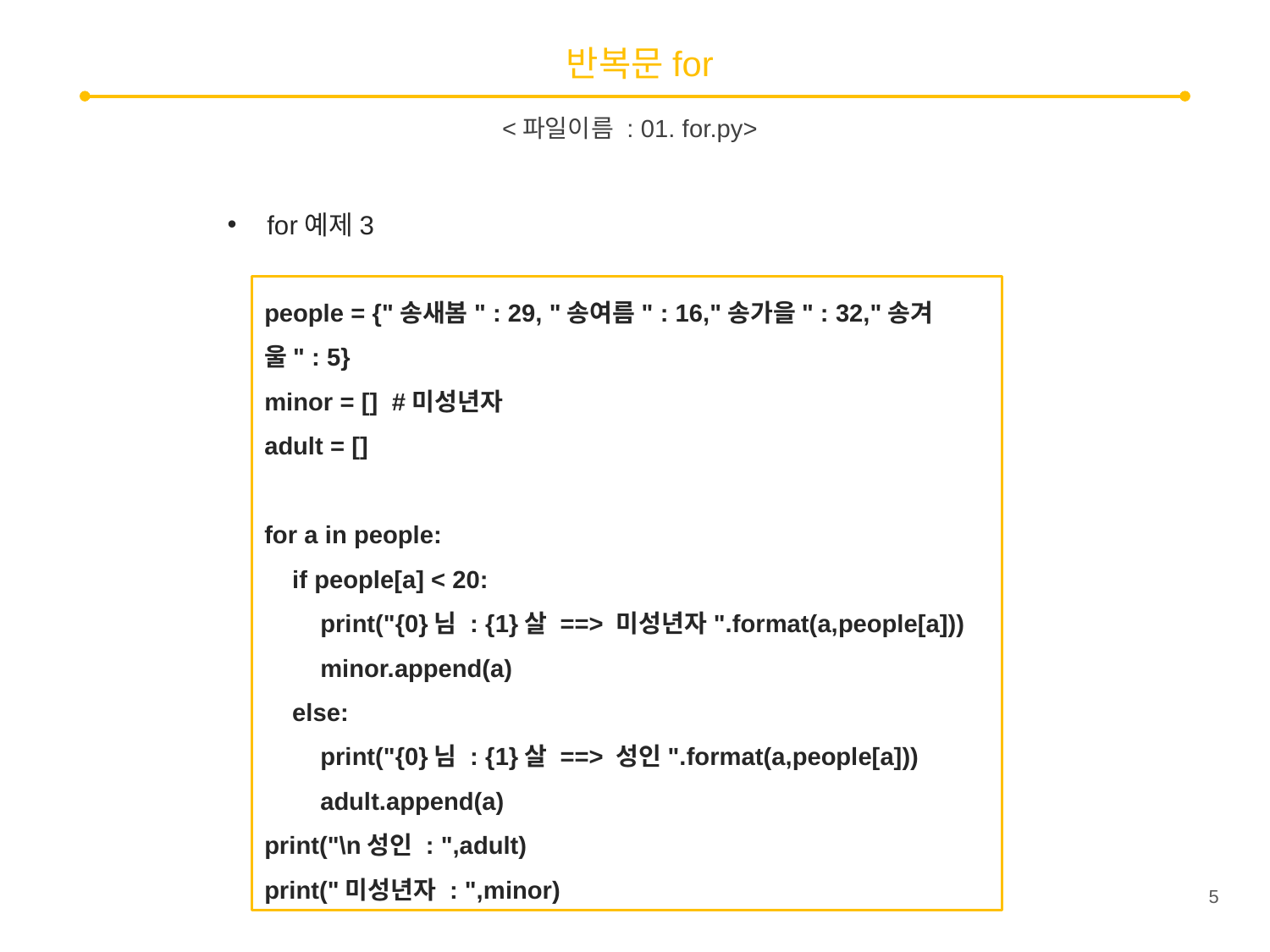

# 반복문for
<파일이름 : 01. for.py>
for예제3
people = {"송새봄" : 29, "송여름" : 16,"송가을" : 32,"송겨울" : 5}
minor = []  #미성년자
adult = []

for a in people:
    if people[a] < 20:
        print("{0}님 : {1}살 ==> 미성년자".format(a,people[a]))
        minor.append(a)
    else:
        print("{0}님 : {1}살 ==> 성인".format(a,people[a]))
        adult.append(a)
print("\n성인 : ",adult)
print("미성년자 : ",minor)